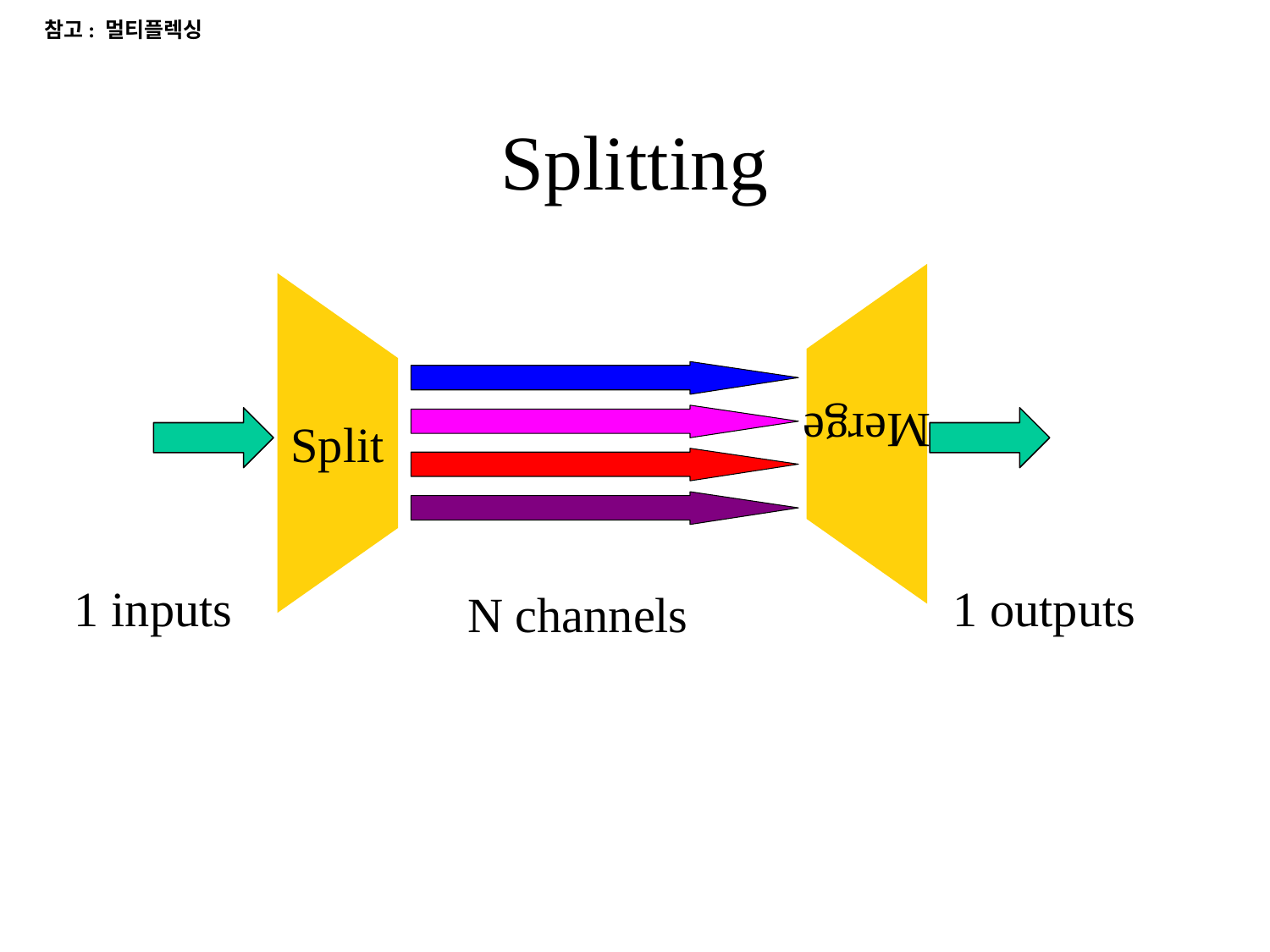

참고: 멀티플렉싱
# Splitting

Merge
Split

1 inputs
1 outputs
N channels